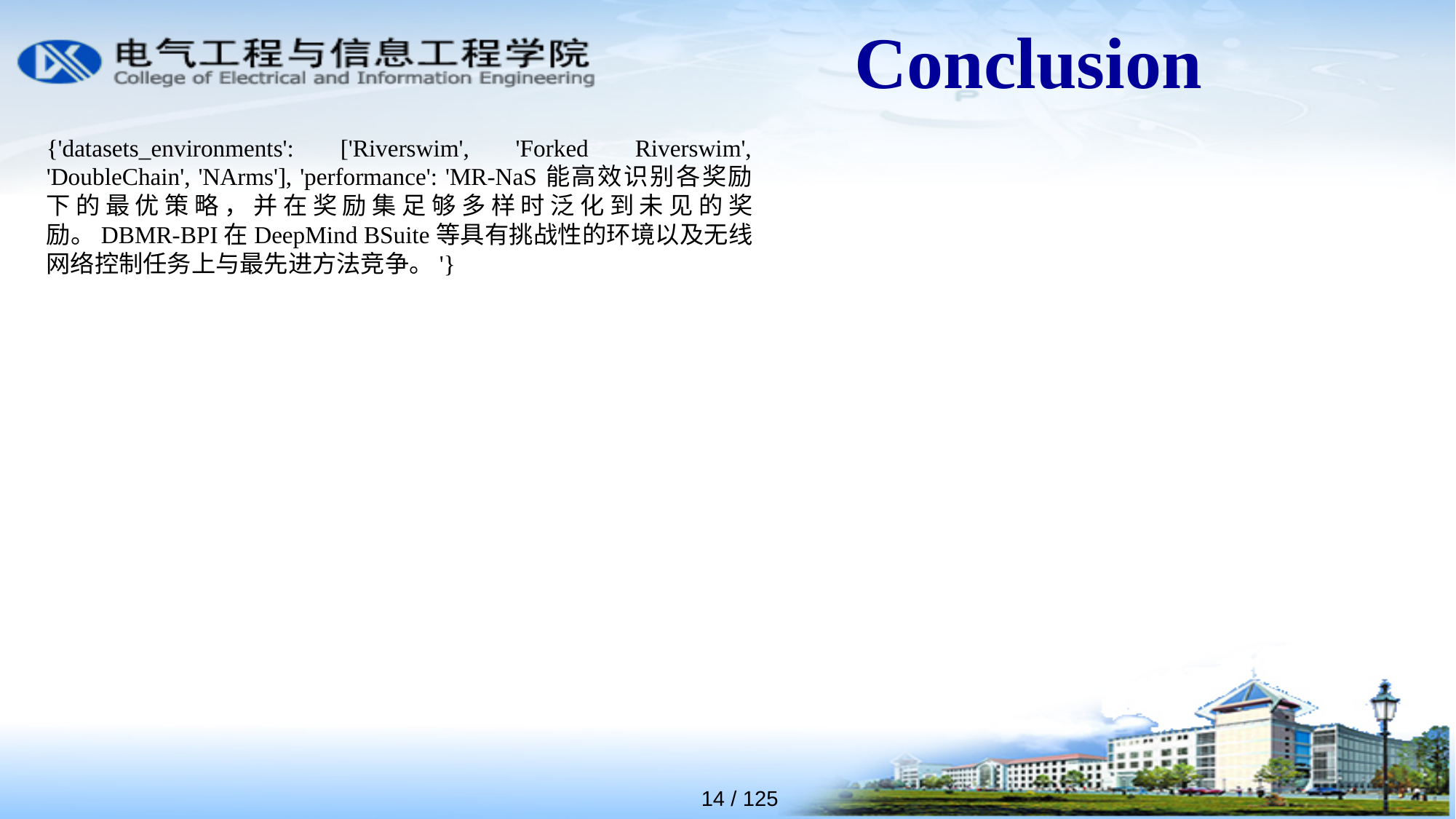

Conclusion
{'datasets_environments': ['Riverswim', 'Forked Riverswim', 'DoubleChain', 'NArms'], 'performance': 'MR-NaS能高效识别各奖励下的最优策略，并在奖励集足够多样时泛化到未见的奖励。DBMR-BPI在DeepMind BSuite等具有挑战性的环境以及无线网络控制任务上与最先进方法竞争。'}
14 / 125